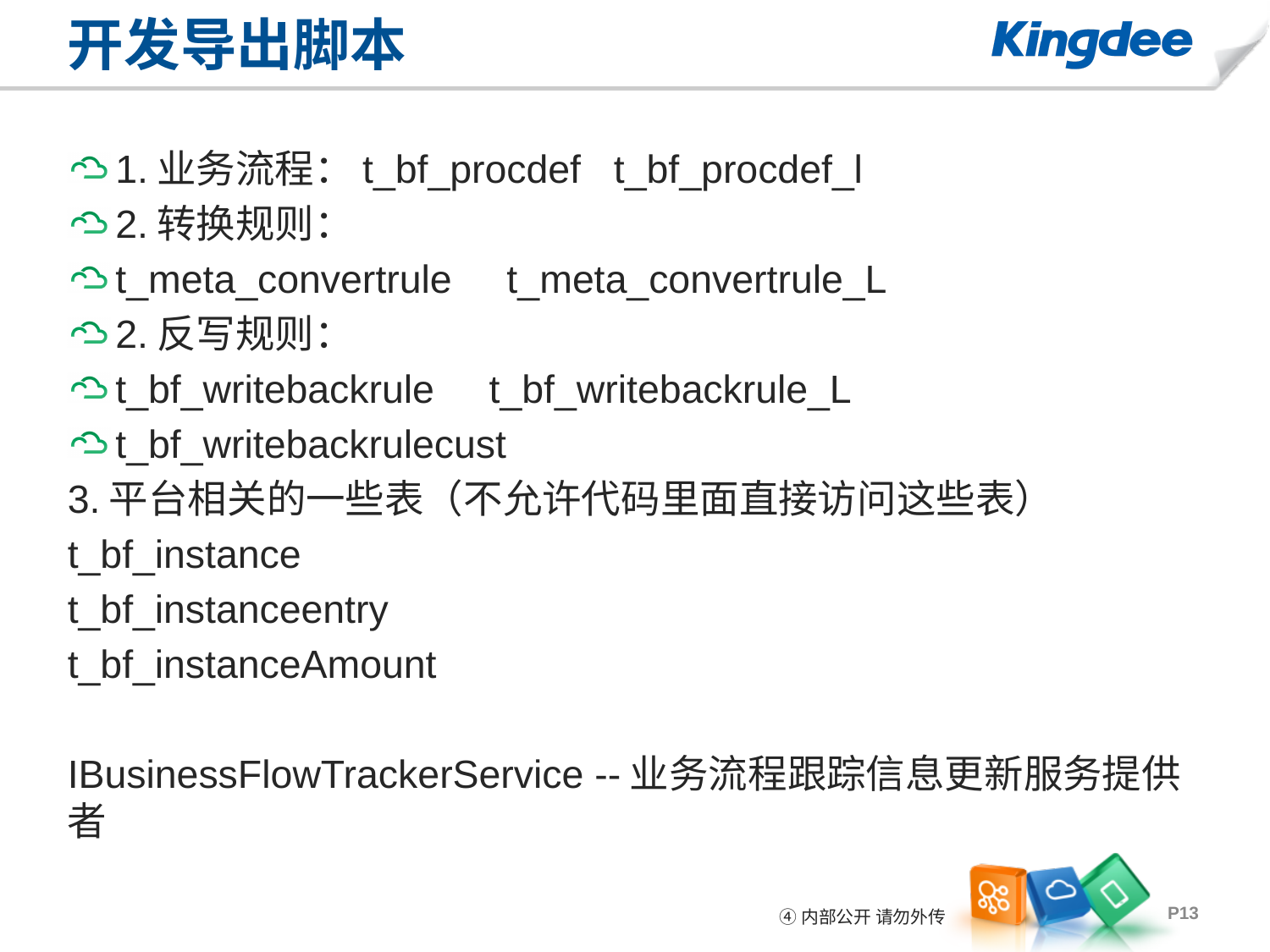

# 开发导出脚本
1.业务流程：t_bf_procdef   t_bf_procdef_l
2.转换规则：
t_meta_convertrule     t_meta_convertrule_L
2.反写规则：
t_bf_writebackrule     t_bf_writebackrule_L
t_bf_writebackrulecust
3.平台相关的一些表（不允许代码里面直接访问这些表）
t_bf_instance
t_bf_instanceentry
t_bf_instanceAmount

IBusinessFlowTrackerService --业务流程跟踪信息更新服务提供者